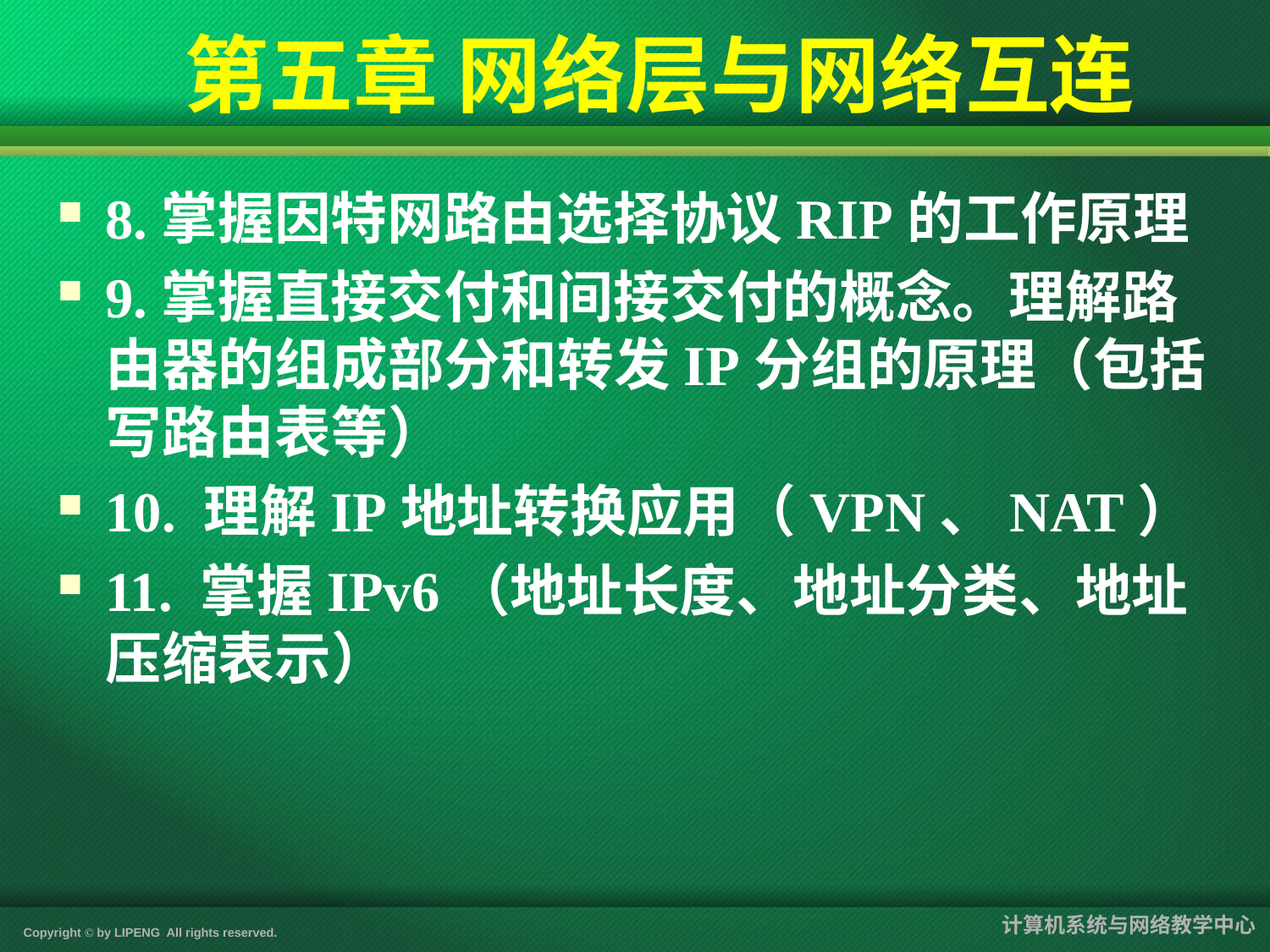

#
第五章 网络层与网络互连
8.掌握因特网路由选择协议RIP的工作原理
9.掌握直接交付和间接交付的概念。理解路由器的组成部分和转发IP分组的原理（包括写路由表等）
10. 理解IP地址转换应用（VPN、NAT）
11. 掌握IPv6（地址长度、地址分类、地址压缩表示）